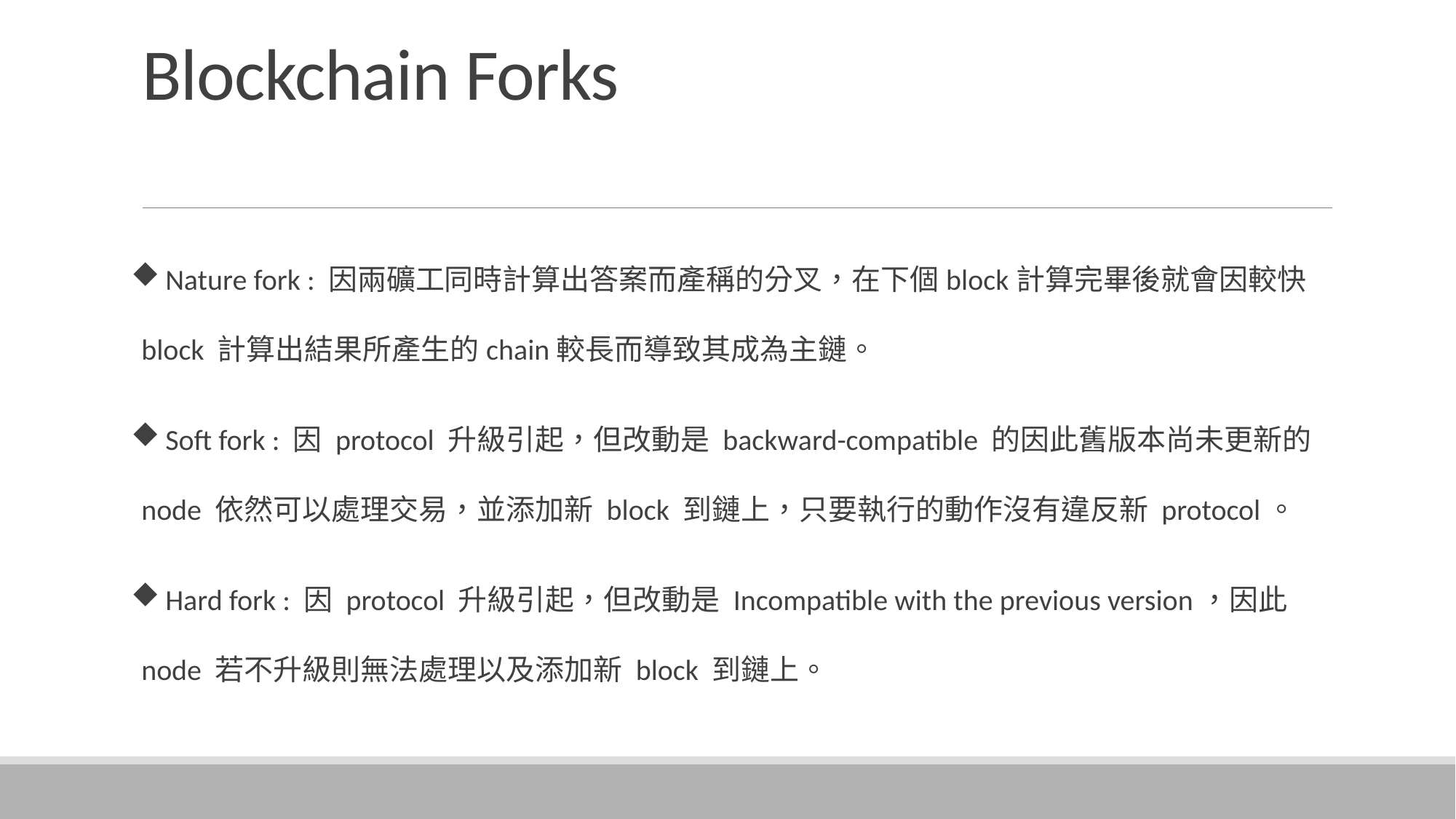

# Blockchain Forks
 Nature fork : 因兩礦工同時計算出答案而產稱的分叉，在下個block計算完畢後就會因較快 block 計算出結果所產生的chain較長而導致其成為主鏈。
 Soft fork : 因 protocol 升級引起，但改動是 backward-compatible 的因此舊版本尚未更新的 node 依然可以處理交易，並添加新 block 到鏈上，只要執行的動作沒有違反新 protocol。
 Hard fork : 因 protocol 升級引起，但改動是 Incompatible with the previous version，因此 node 若不升級則無法處理以及添加新 block 到鏈上。